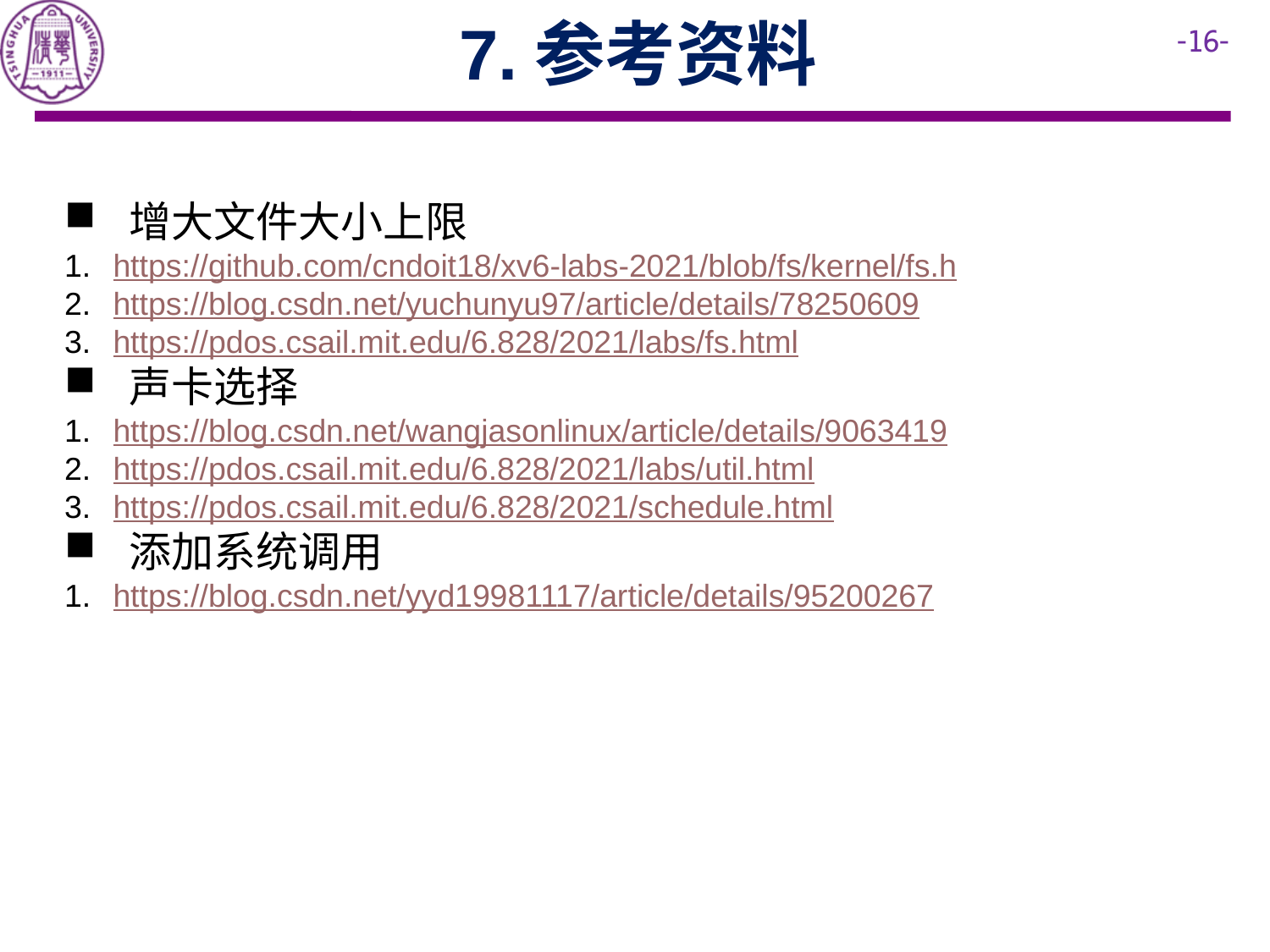

7.参考资料
增大文件大小上限
https://github.com/cndoit18/xv6-labs-2021/blob/fs/kernel/fs.h
https://blog.csdn.net/yuchunyu97/article/details/78250609
https://pdos.csail.mit.edu/6.828/2021/labs/fs.html
声卡选择
https://blog.csdn.net/wangjasonlinux/article/details/9063419
https://pdos.csail.mit.edu/6.828/2021/labs/util.html
https://pdos.csail.mit.edu/6.828/2021/schedule.html
添加系统调用
https://blog.csdn.net/yyd19981117/article/details/95200267